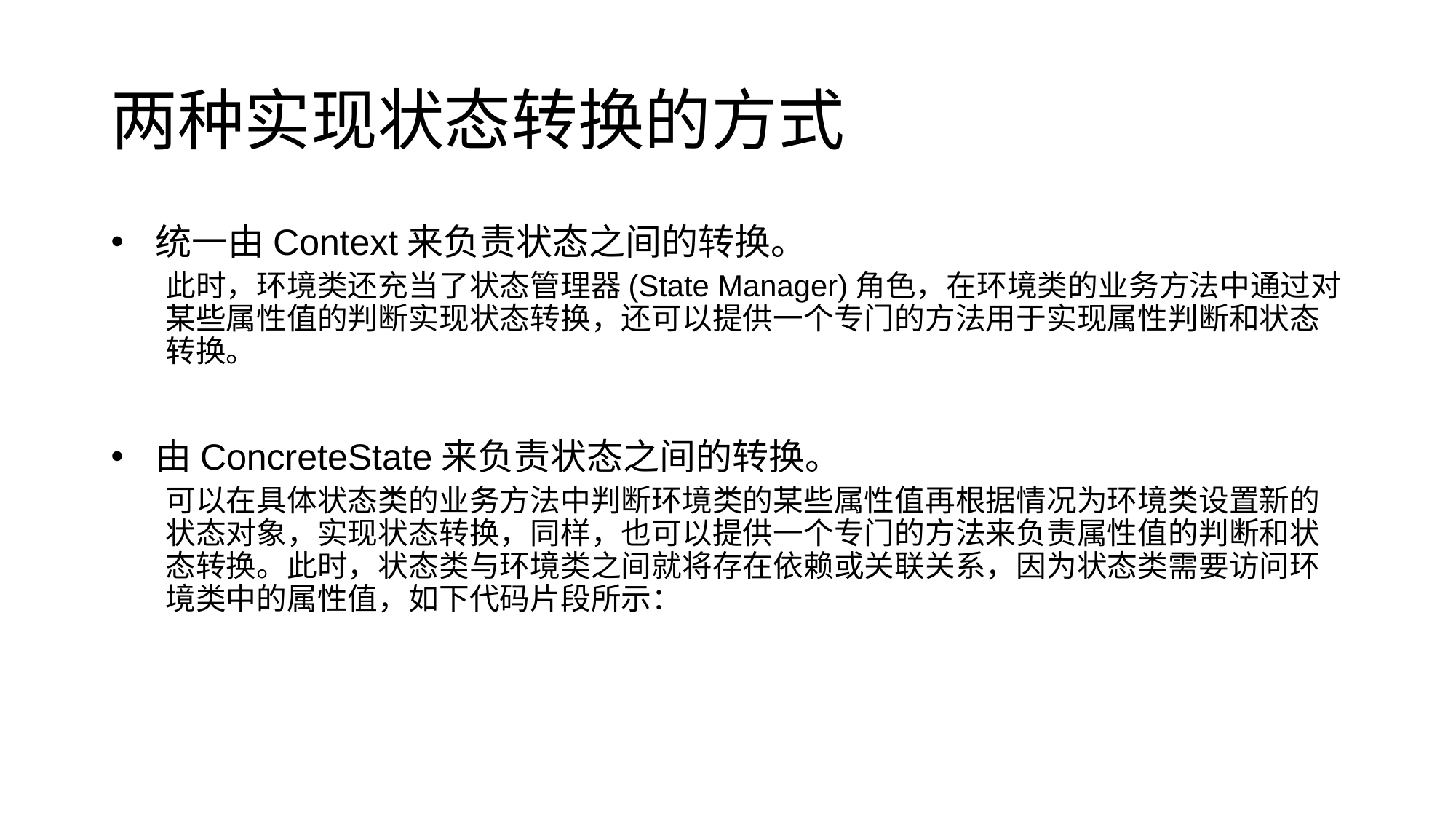

# 两种实现状态转换的方式
 统一由Context来负责状态之间的转换。
此时，环境类还充当了状态管理器(State Manager)角色，在环境类的业务方法中通过对某些属性值的判断实现状态转换，还可以提供一个专门的方法用于实现属性判断和状态转换。

 由ConcreteState来负责状态之间的转换。
可以在具体状态类的业务方法中判断环境类的某些属性值再根据情况为环境类设置新的状态对象，实现状态转换，同样，也可以提供一个专门的方法来负责属性值的判断和状态转换。此时，状态类与环境类之间就将存在依赖或关联关系，因为状态类需要访问环境类中的属性值，如下代码片段所示：